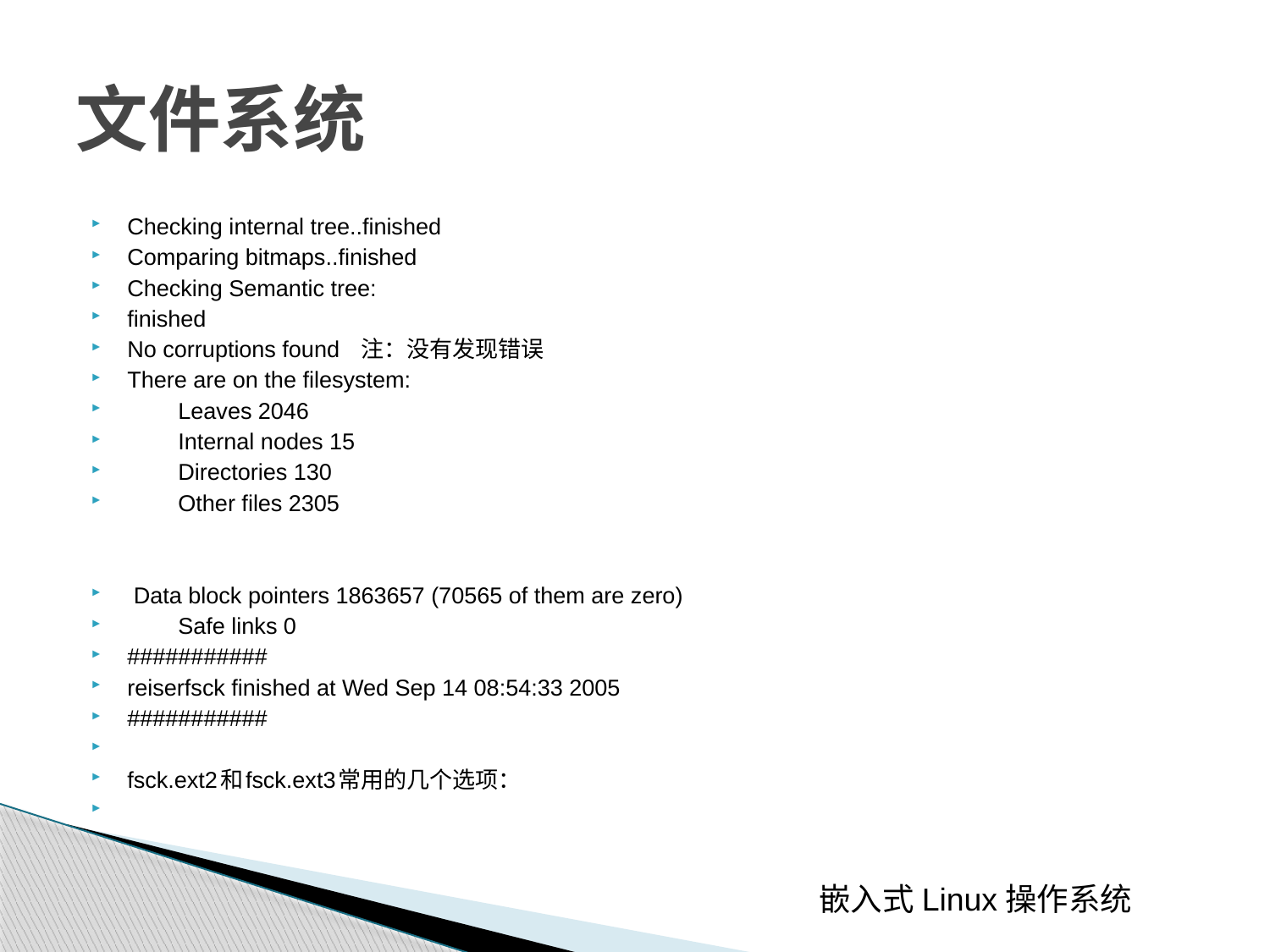

# 文件系统
Checking internal tree..finished
Comparing bitmaps..finished
Checking Semantic tree:
finished
No corruptions found   注：没有发现错误
There are on the filesystem:
        Leaves 2046
        Internal nodes 15
        Directories 130
        Other files 2305

 Data block pointers 1863657 (70565 of them are zero)
        Safe links 0
###########
reiserfsck finished at Wed Sep 14 08:54:33 2005
###########

fsck.ext2和fsck.ext3常用的几个选项：

         嵌入式Linux操作系统